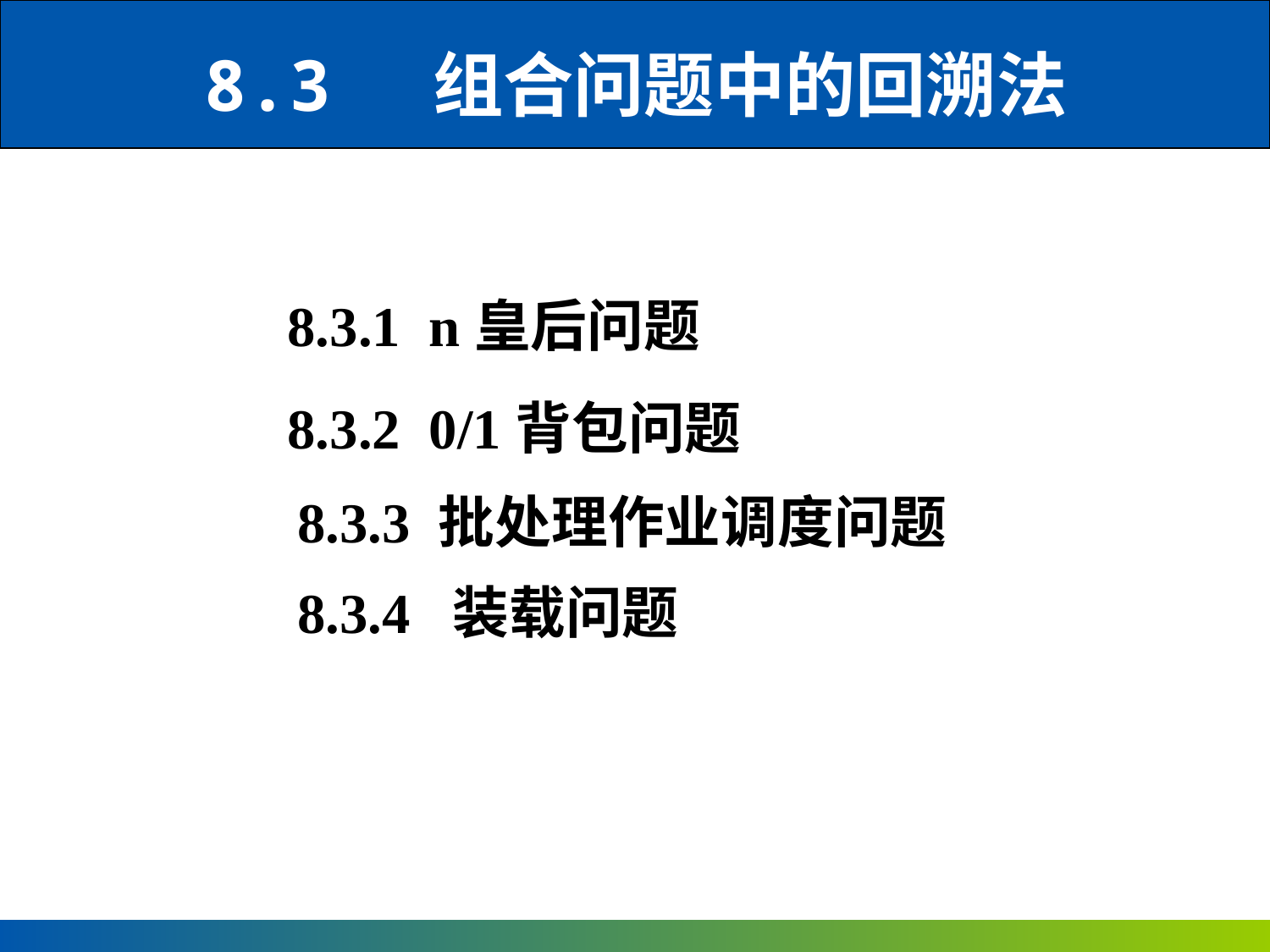

8.3  组合问题中的回溯法
8.3.1  n皇后问题
8.3.2  0/1背包问题
8.3.3 批处理作业调度问题
8.3.4  装载问题